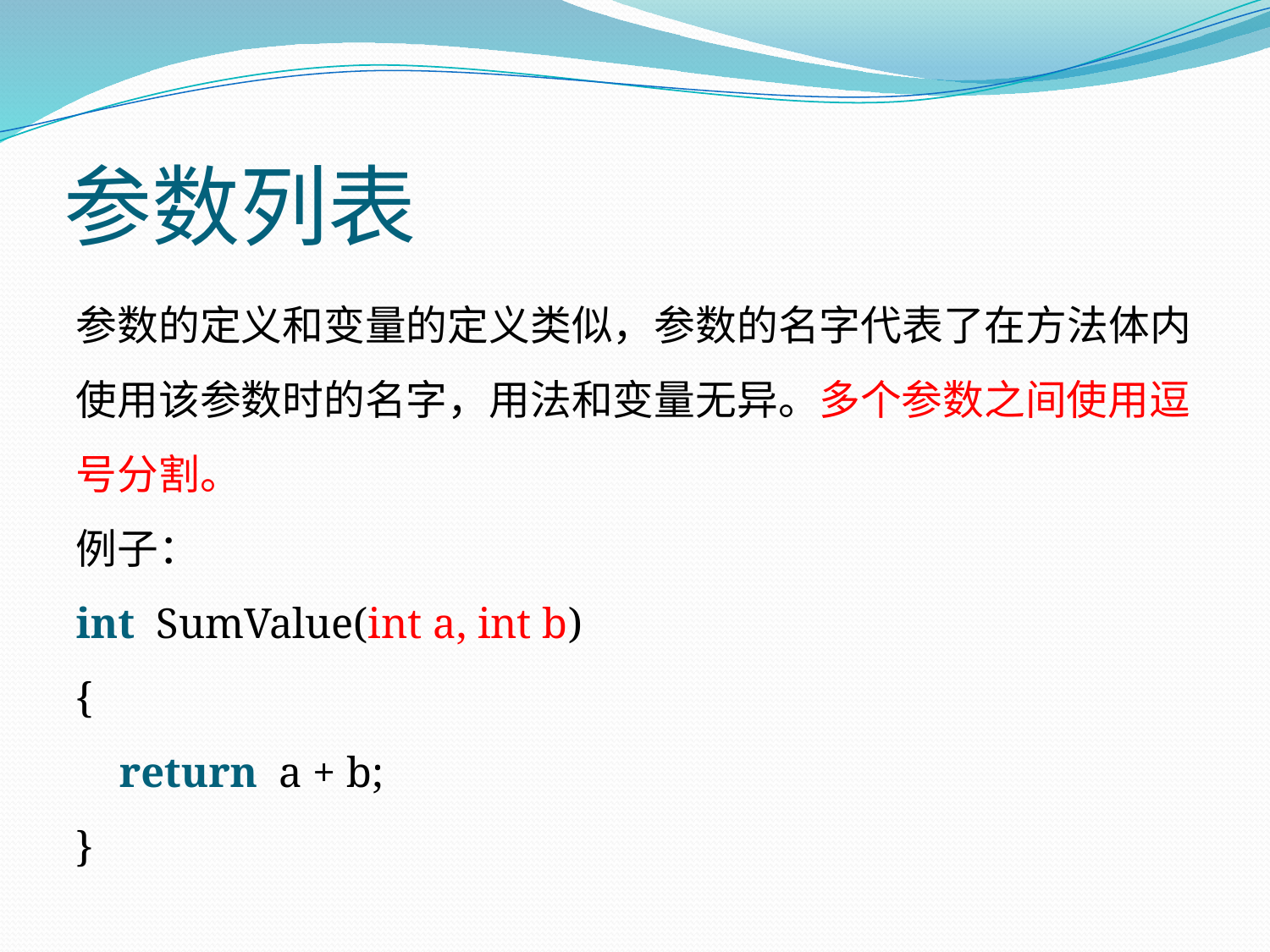

# 参数列表
参数的定义和变量的定义类似，参数的名字代表了在方法体内使用该参数时的名字，用法和变量无异。多个参数之间使用逗号分割。
例子：
int  SumValue(int a, int b)
{
    return  a + b;
}